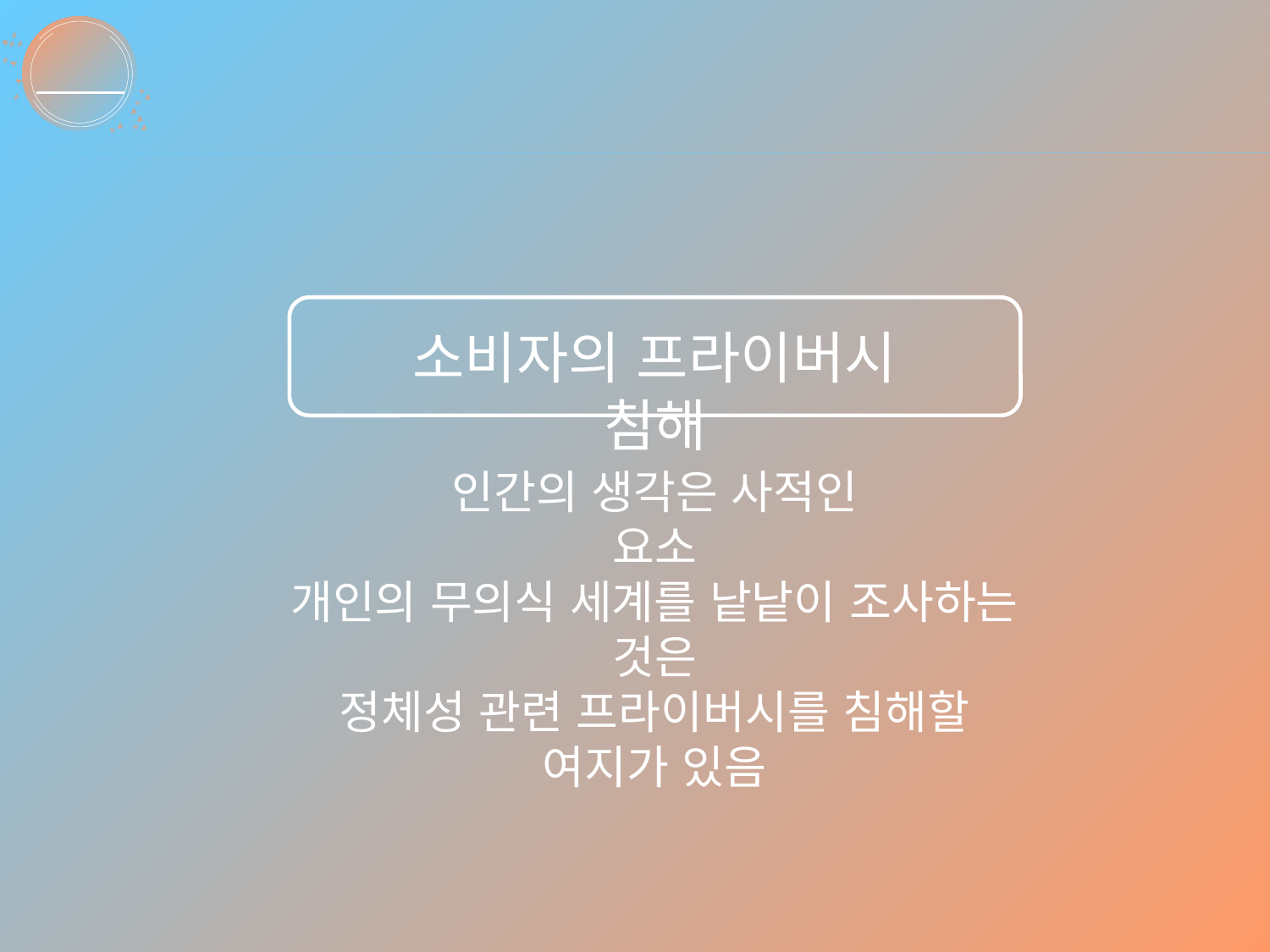

윤리적 관점에서의 뉴로 마케팅

소비자의 프라이버시 침해
인간의 생각은 사적인 요소
개인의 무의식 세계를 낱낱이 조사하는 것은
정체성 관련 프라이버시를 침해할 여지가 있음